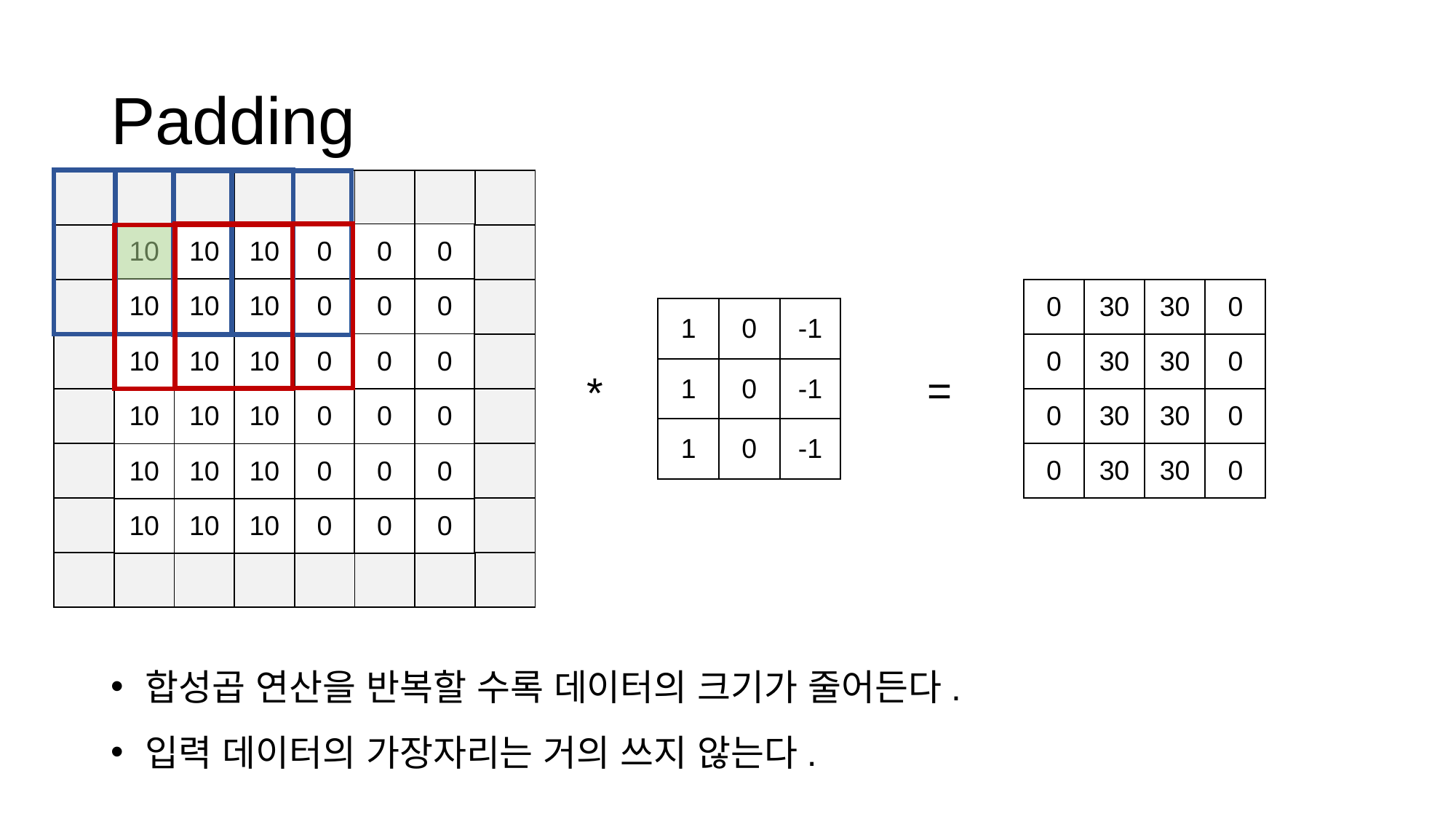

# Padding
|  |  |  |  |  |  |  |  |
| --- | --- | --- | --- | --- | --- | --- | --- |
|  |  |  |  |  |  |  |  |
|  |  |  |  |  |  |  |  |
|  |  |  |  |  |  |  |  |
|  |  |  |  |  |  |  |  |
|  |  |  |  |  |  |  |  |
|  |  |  |  |  |  |  |  |
|  |  |  |  |  |  |  |  |

| 10 | 10 | 10 | 0 | 0 | 0 |
| --- | --- | --- | --- | --- | --- |
| 10 | 10 | 10 | 0 | 0 | 0 |
| 10 | 10 | 10 | 0 | 0 | 0 |
| 10 | 10 | 10 | 0 | 0 | 0 |
| 10 | 10 | 10 | 0 | 0 | 0 |
| 10 | 10 | 10 | 0 | 0 | 0 |

| 0 | 30 | 30 | 0 |
| --- | --- | --- | --- |
| 0 | 30 | 30 | 0 |
| 0 | 30 | 30 | 0 |
| 0 | 30 | 30 | 0 |
| 1 | 0 | -1 |
| --- | --- | --- |
| 1 | 0 | -1 |
| 1 | 0 | -1 |
=
*
합성곱 연산을 반복할 수록 데이터의 크기가 줄어든다.
입력 데이터의 가장자리는 거의 쓰지 않는다.